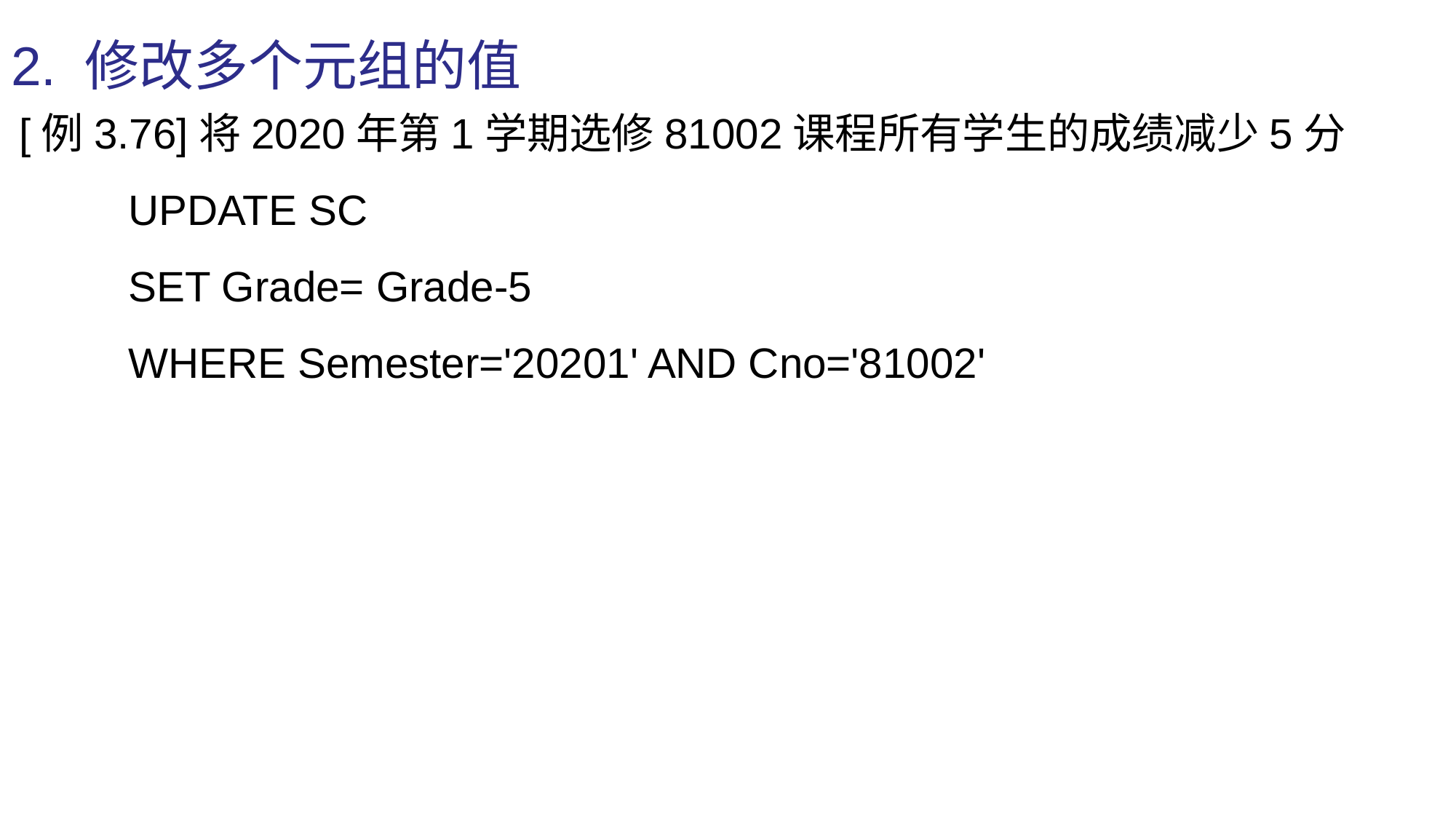

2. 修改多个元组的值
[例3.76]将2020年第1学期选修81002课程所有学生的成绩减少5分
	UPDATE SC
	SET Grade= Grade-5
	WHERE Semester='20201' AND Cno='81002'